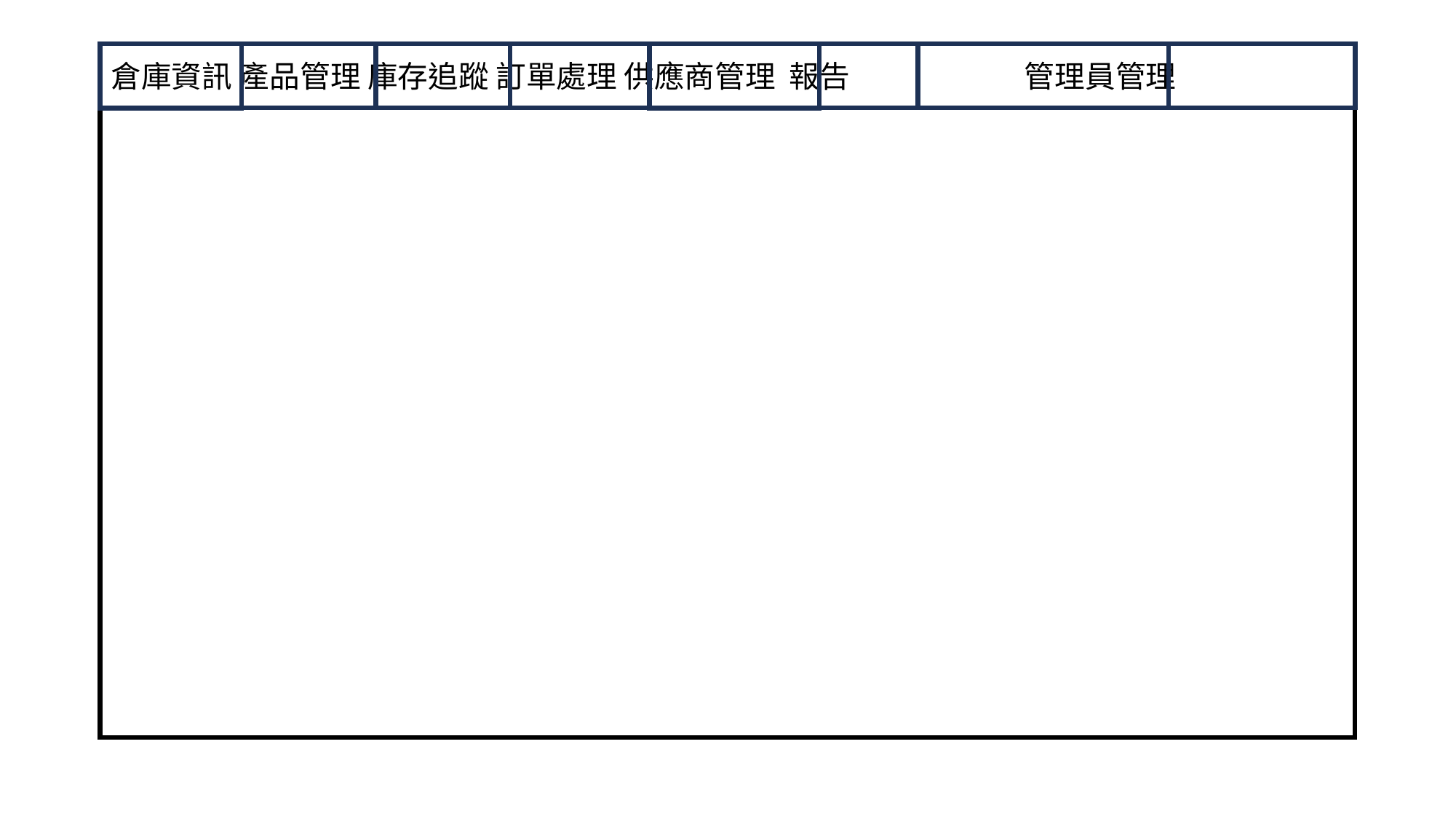

倉庫資訊 產品管理 庫存追蹤 訂單處理 供應商管理  報告		      管理員管理